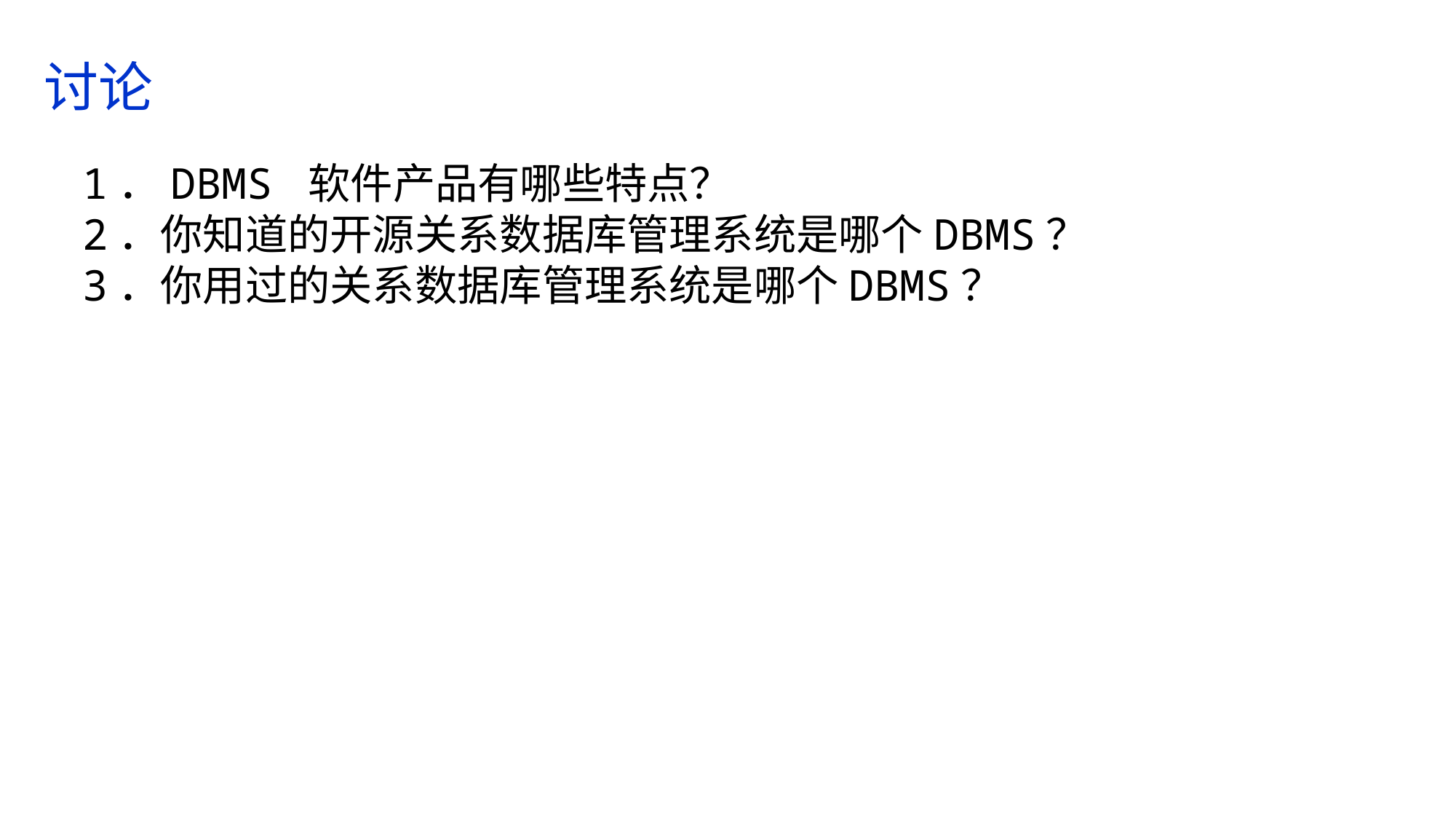

讨论
1．DBMS 软件产品有哪些特点？
2．你知道的开源关系数据库管理系统是哪个DBMS？
3．你用过的关系数据库管理系统是哪个DBMS？